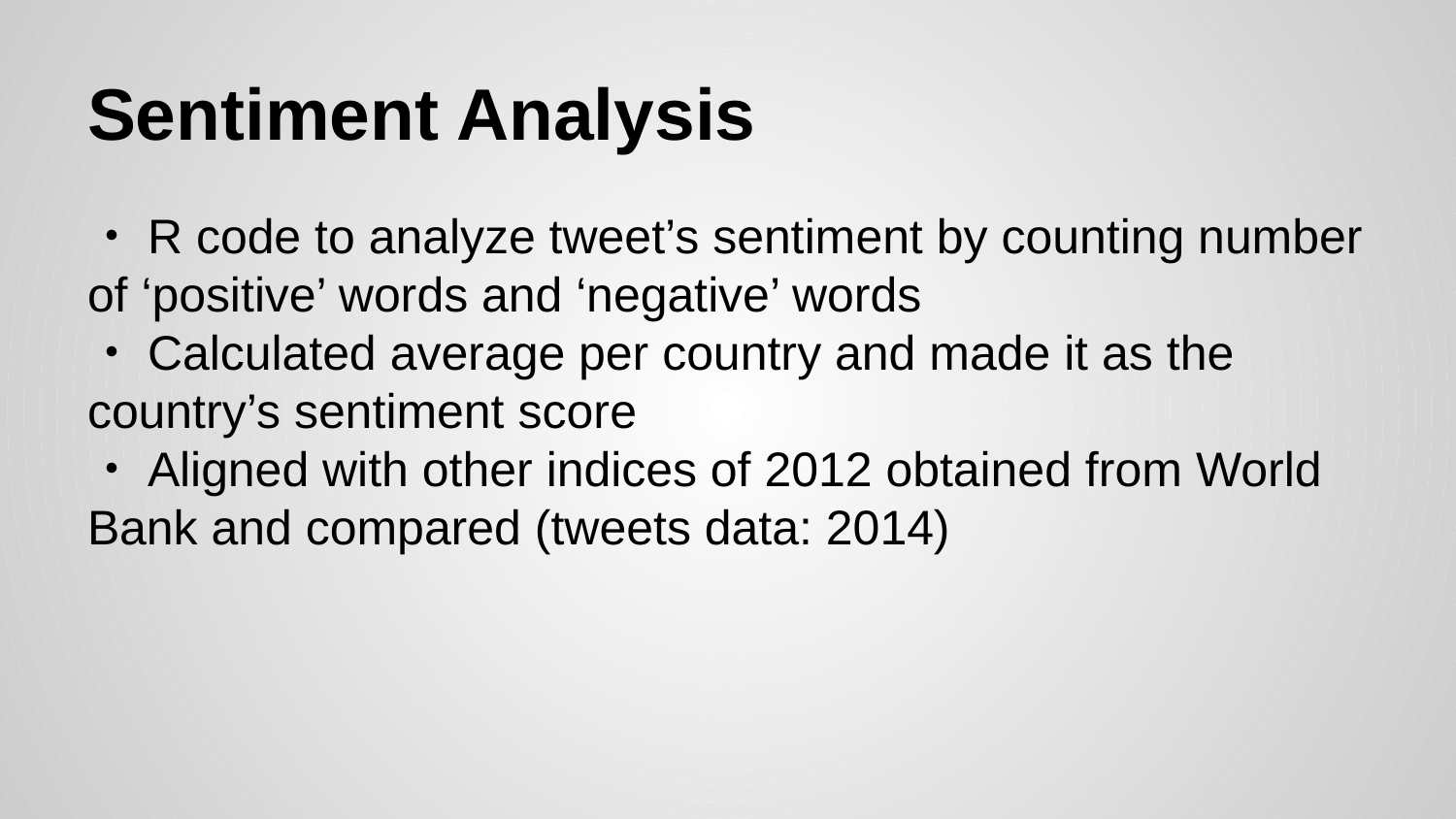

# Sentiment Analysis
・R code to analyze tweet’s sentiment by counting number of ‘positive’ words and ‘negative’ words
・Calculated average per country and made it as the country’s sentiment score
・Aligned with other indices of 2012 obtained from World Bank and compared (tweets data: 2014)